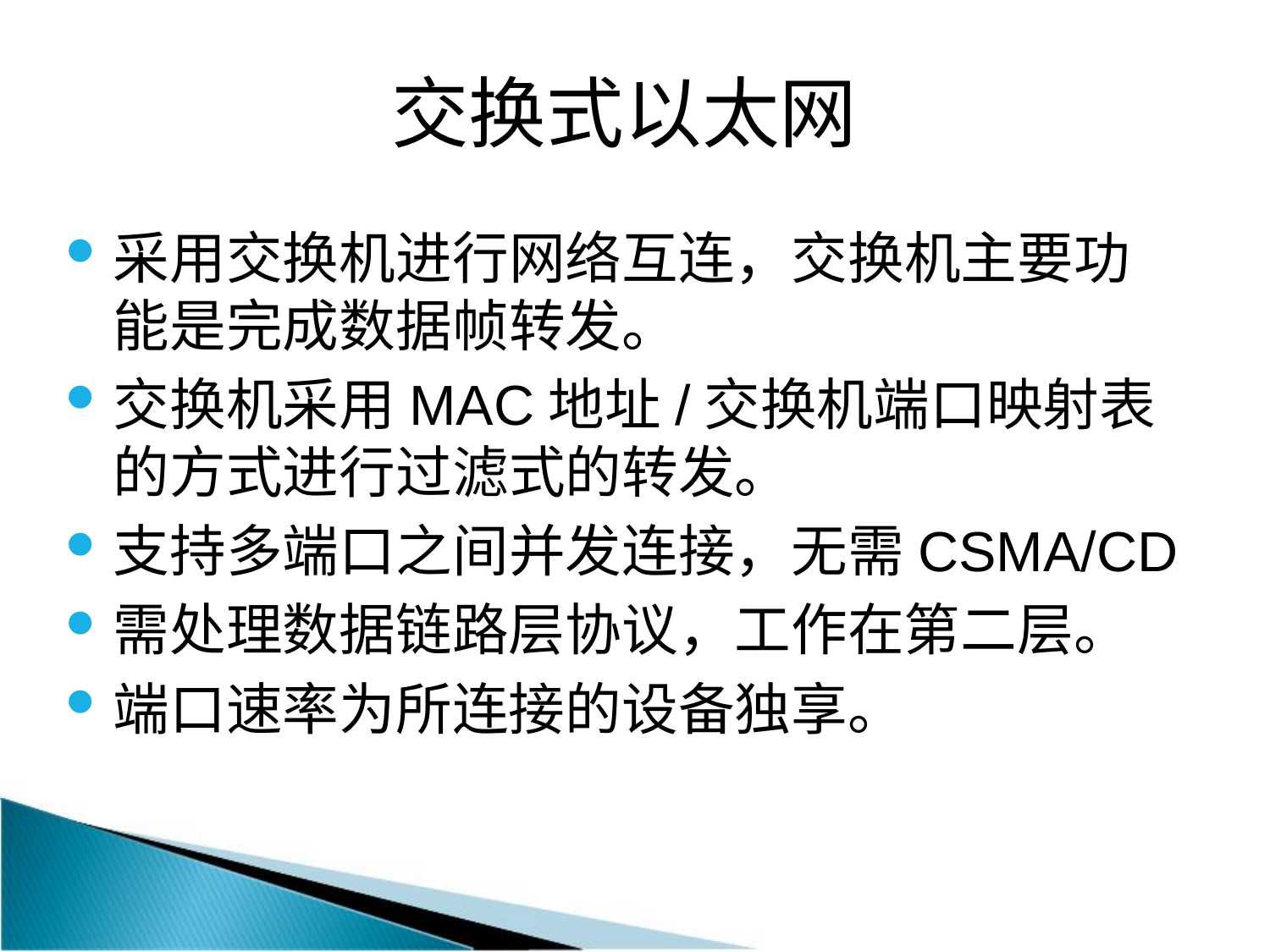

交换式以太网
采用交换机进行网络互连，交换机主要功能是完成数据帧转发。
交换机采用MAC地址/交换机端口映射表的方式进行过滤式的转发。
支持多端口之间并发连接，无需CSMA/CD
需处理数据链路层协议，工作在第二层。
端口速率为所连接的设备独享。